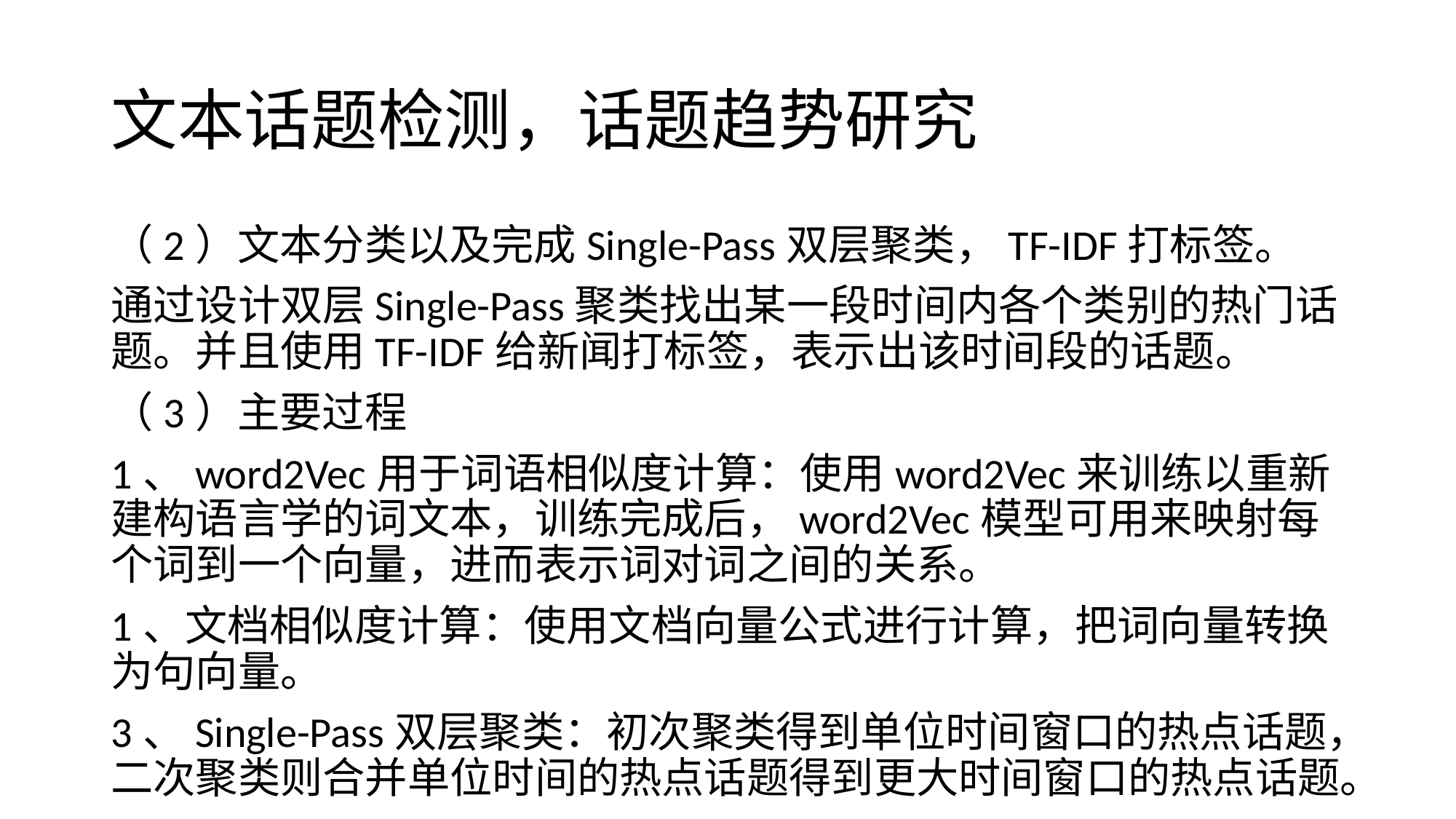

# 文本话题检测，话题趋势研究
（2）文本分类以及完成Single-Pass双层聚类，TF-IDF打标签。
通过设计双层Single-Pass聚类找出某一段时间内各个类别的热门话题。并且使用TF-IDF给新闻打标签，表示出该时间段的话题。
（3）主要过程
1、word2Vec用于词语相似度计算：使用word2Vec来训练以重新建构语言学的词文本，训练完成后，word2Vec模型可用来映射每个词到一个向量，进而表示词对词之间的关系。
1、文档相似度计算：使用文档向量公式进行计算，把词向量转换为句向量。
3、Single-Pass双层聚类：初次聚类得到单位时间窗口的热点话题，二次聚类则合并单位时间的热点话题得到更大时间窗口的热点话题。